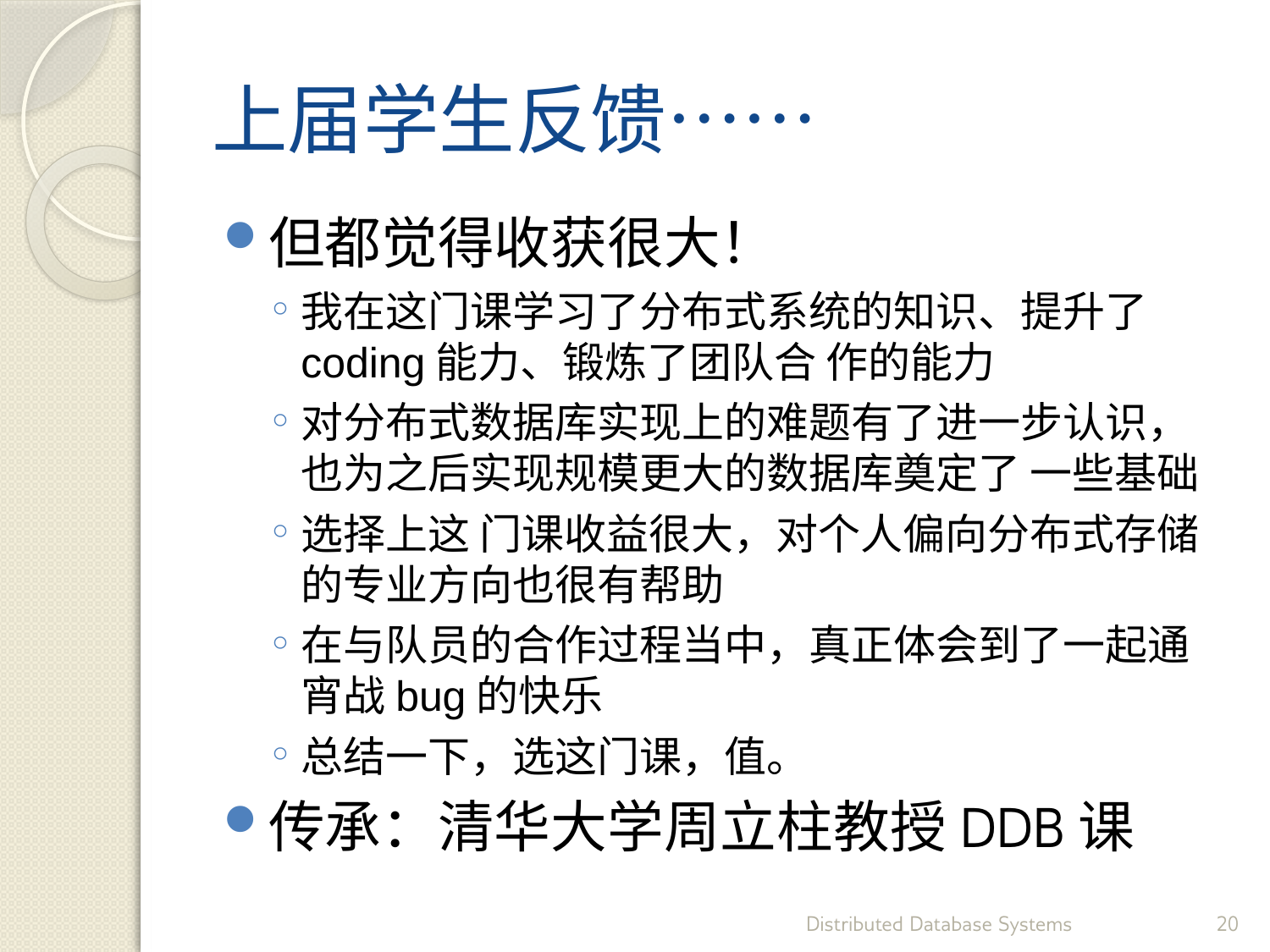

# 上届学生反馈……
但都觉得收获很大！
我在这门课学习了分布式系统的知识、提升了coding能力、锻炼了团队合 作的能力
对分布式数据库实现上的难题有了进一步认识，也为之后实现规模更大的数据库奠定了 一些基础
选择上这 门课收益很大，对个人偏向分布式存储的专业方向也很有帮助
在与队员的合作过程当中，真正体会到了一起通宵战bug的快乐
总结一下，选这门课，值。
传承：清华大学周立柱教授DDB课
Distributed Database Systems
20